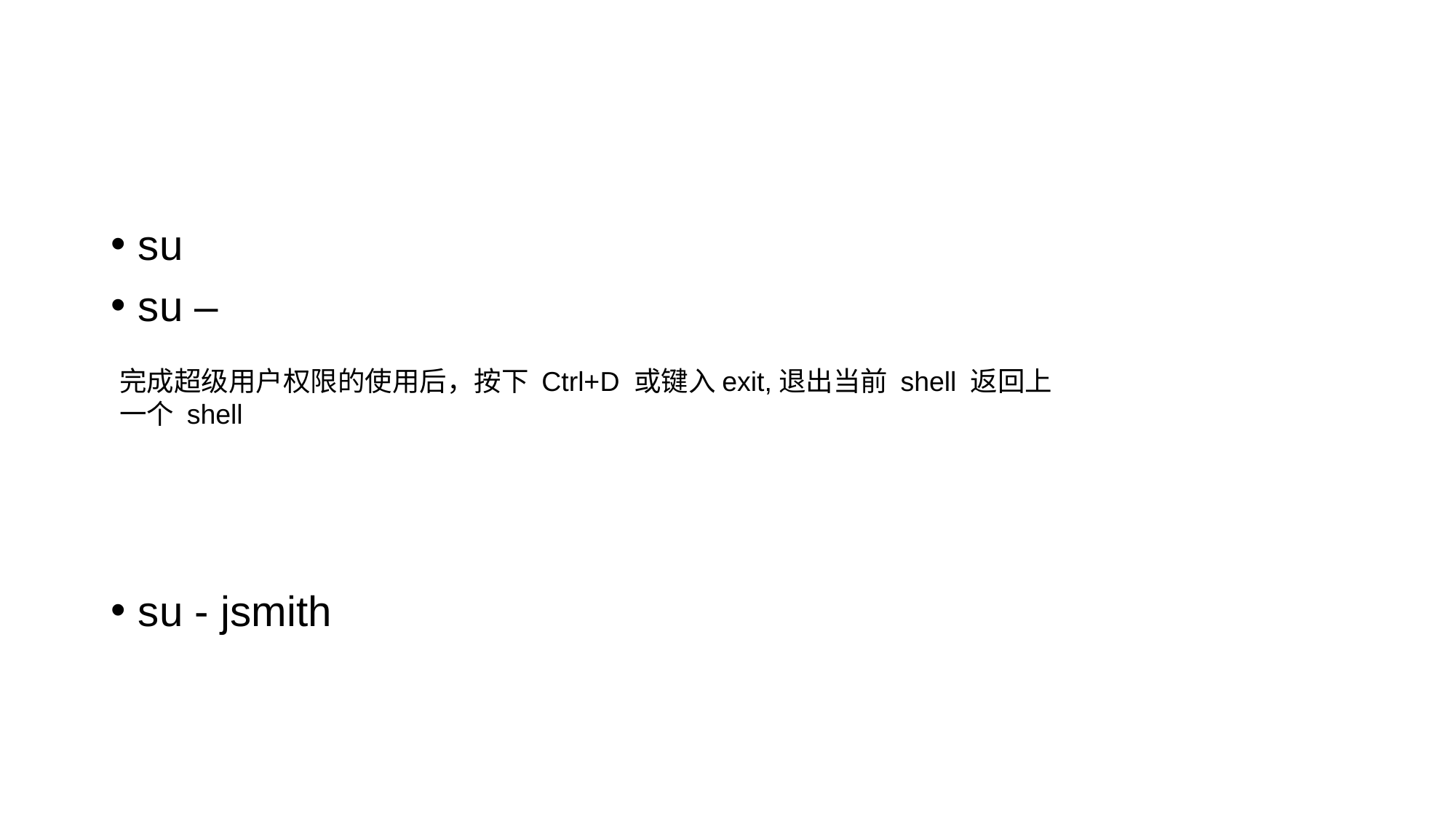

#
su
su –

su - jsmith
完成超级用户权限的使用后，按下 Ctrl+D 或键入exit,退出当前 shell 返回上一个 shell